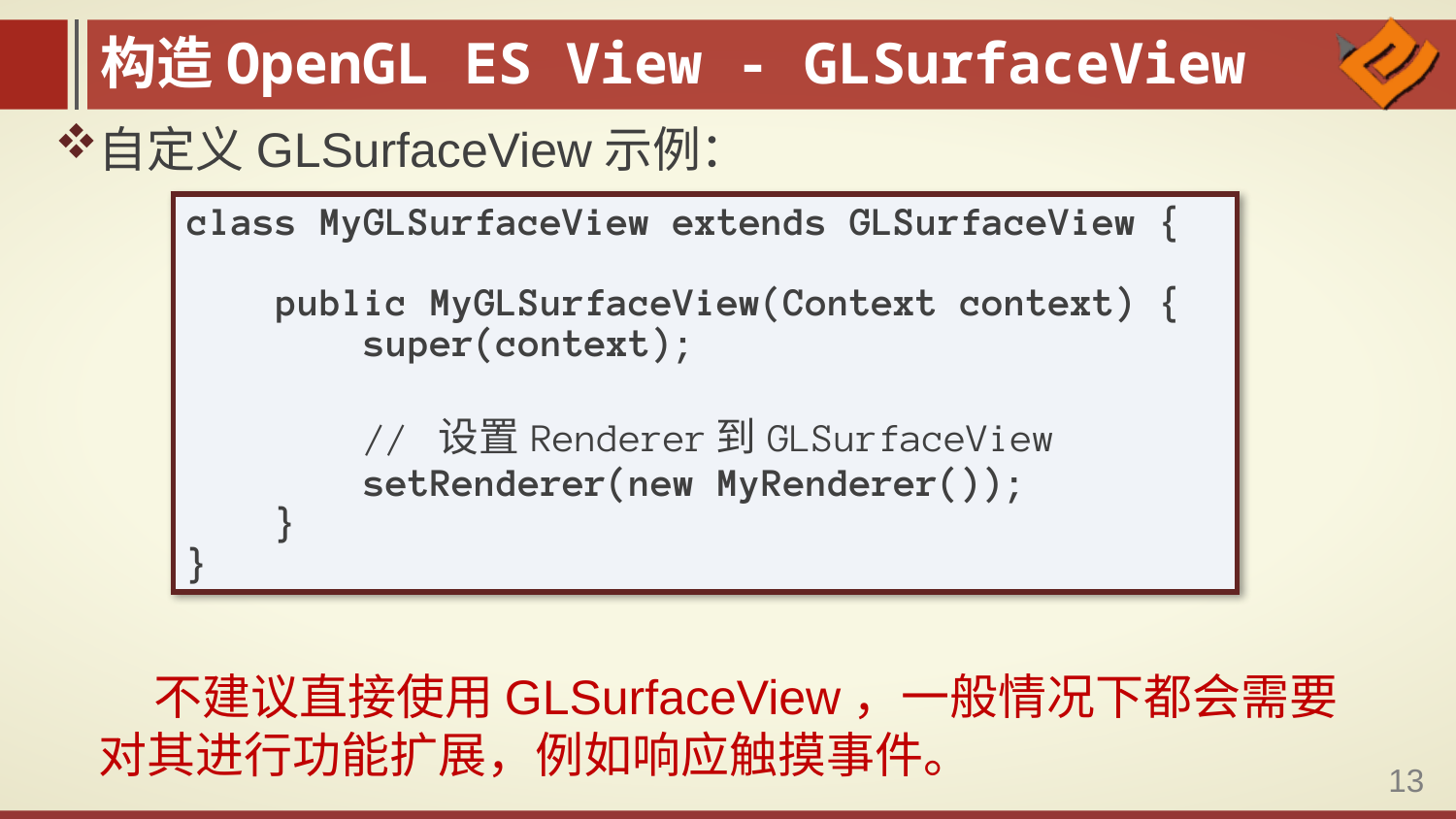

构造OpenGL ES View - GLSurfaceView
自定义GLSurfaceView示例：
| class MyGLSurfaceView extends GLSurfaceView { public MyGLSurfaceView(Context context) { super(context); // 设置Renderer到GLSurfaceView setRenderer(new MyRenderer()); } } |
| --- |
    不建议直接使用GLSurfaceView，一般情况下都会需要对其进行功能扩展，例如响应触摸事件。